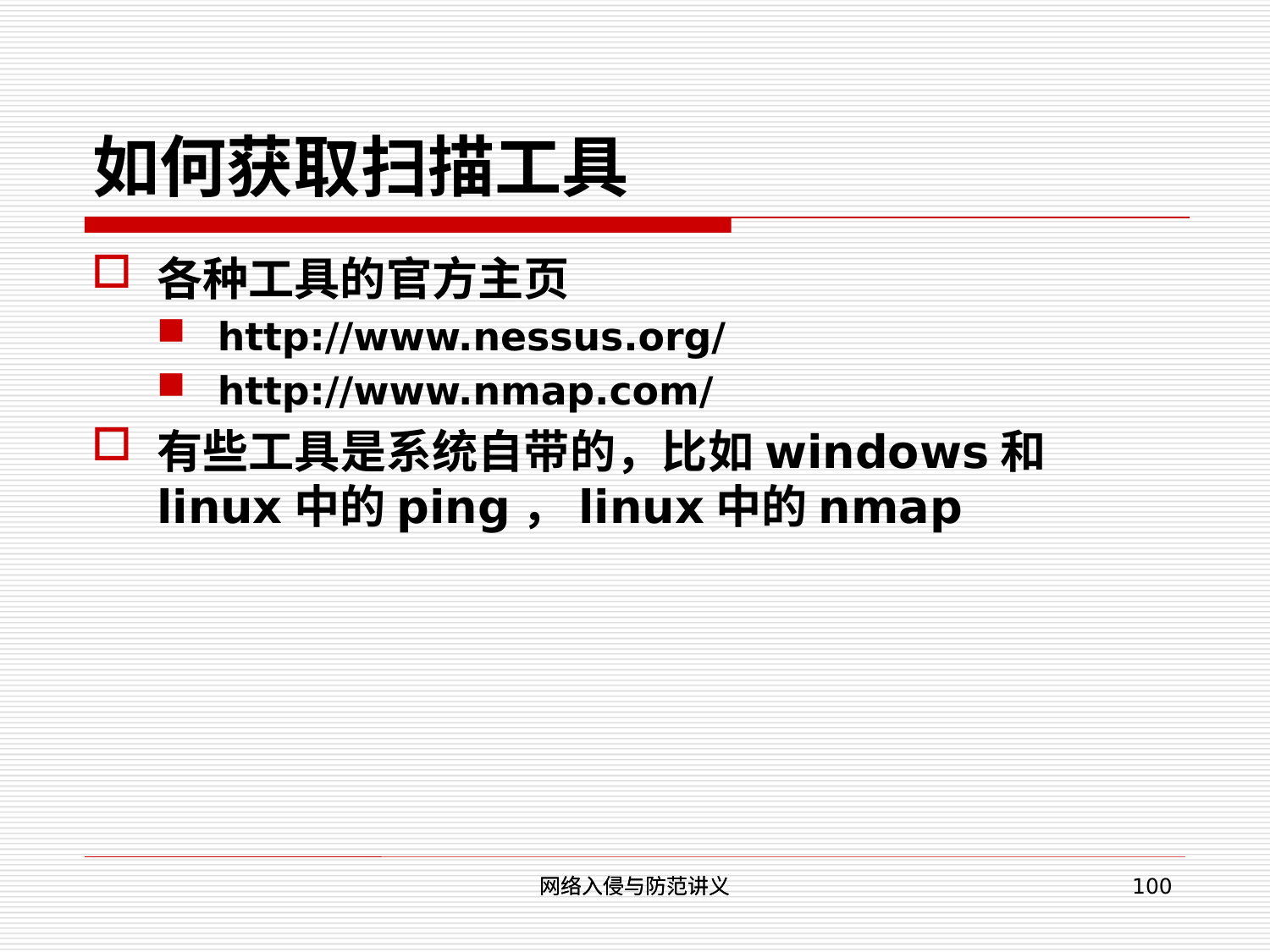

# 如何获取扫描工具
各种工具的官方主页
http://www.nessus.org/
http://www.nmap.com/
有些工具是系统自带的，比如windows和linux中的ping，linux中的nmap

网络入侵与防范讲义
网络入侵与防范讲义
100
100